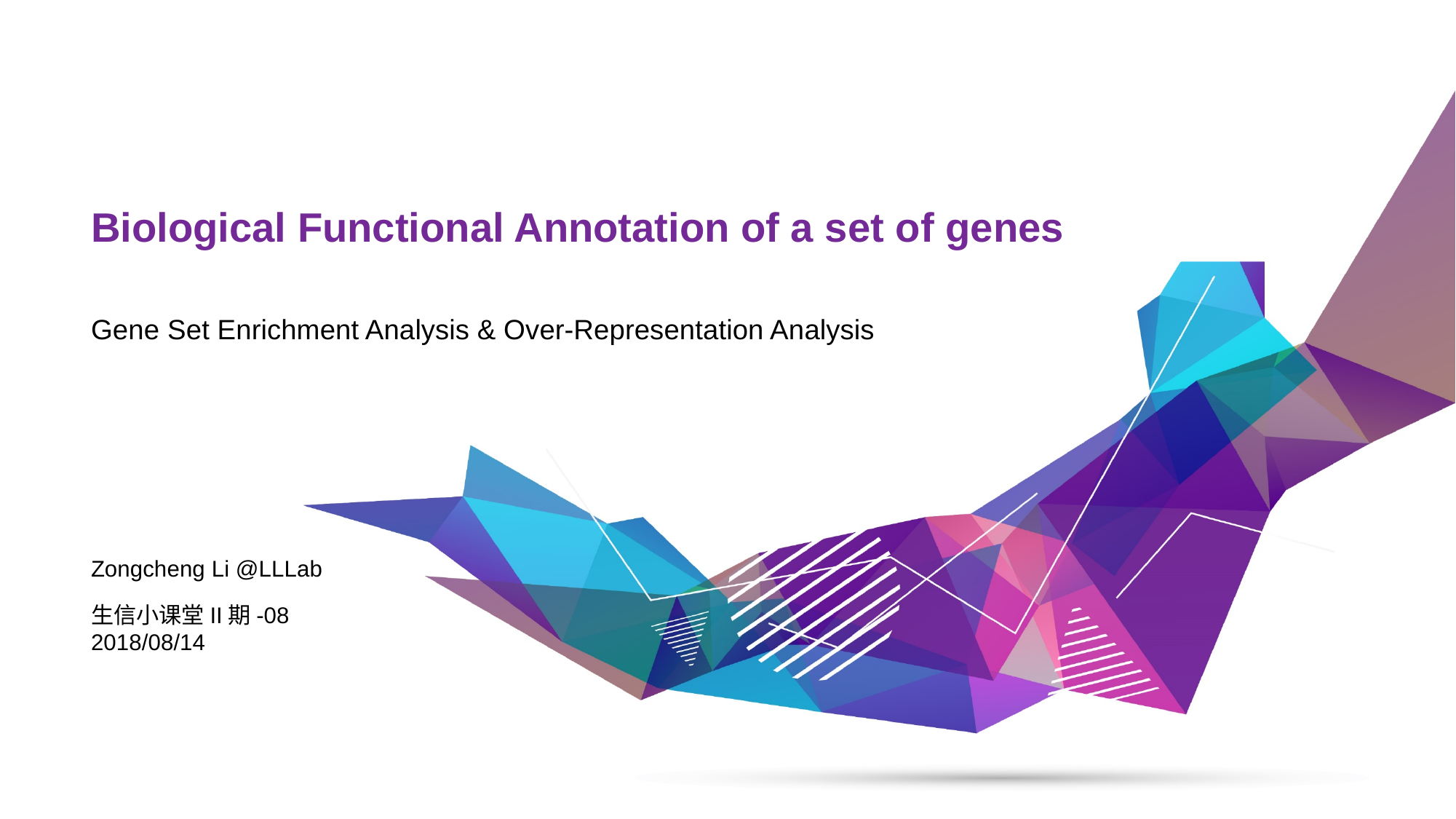

# Biological Functional Annotation of a set of genes
Gene Set Enrichment Analysis & Over-Representation Analysis
Zongcheng Li @LLLab
生信小课堂II期-08
2018/08/14